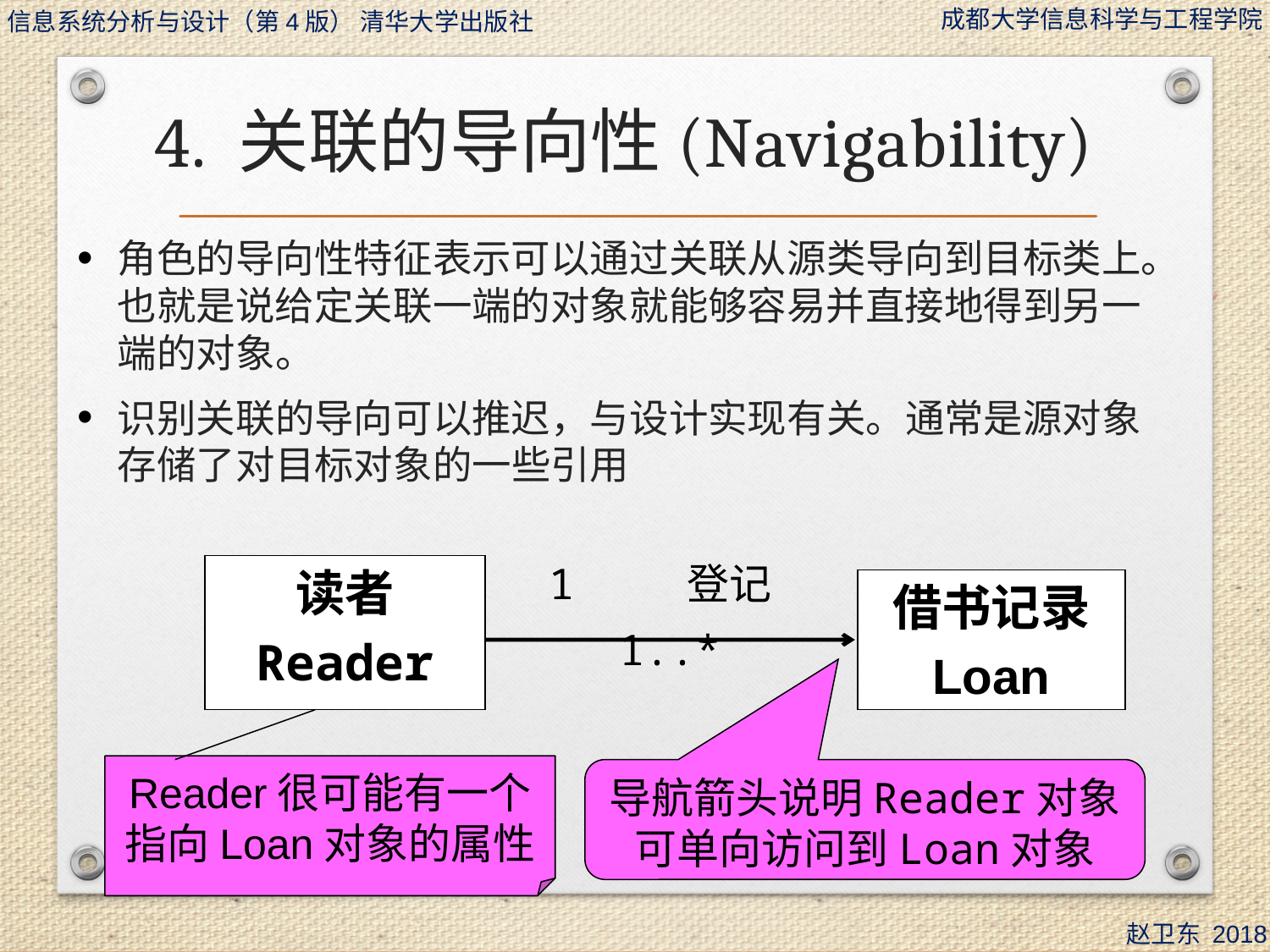

# 4. 关联的导向性(Navigability)
角色的导向性特征表示可以通过关联从源类导向到目标类上。也就是说给定关联一端的对象就能够容易并直接地得到另一端的对象。
识别关联的导向可以推迟，与设计实现有关。通常是源对象存储了对目标对象的一些引用
1    登记   1..*

读者
Reader
借书记录
Loan

Reader很可能有一个
指向Loan对象的属性
导航箭头说明Reader对象可单向访问到Loan对象